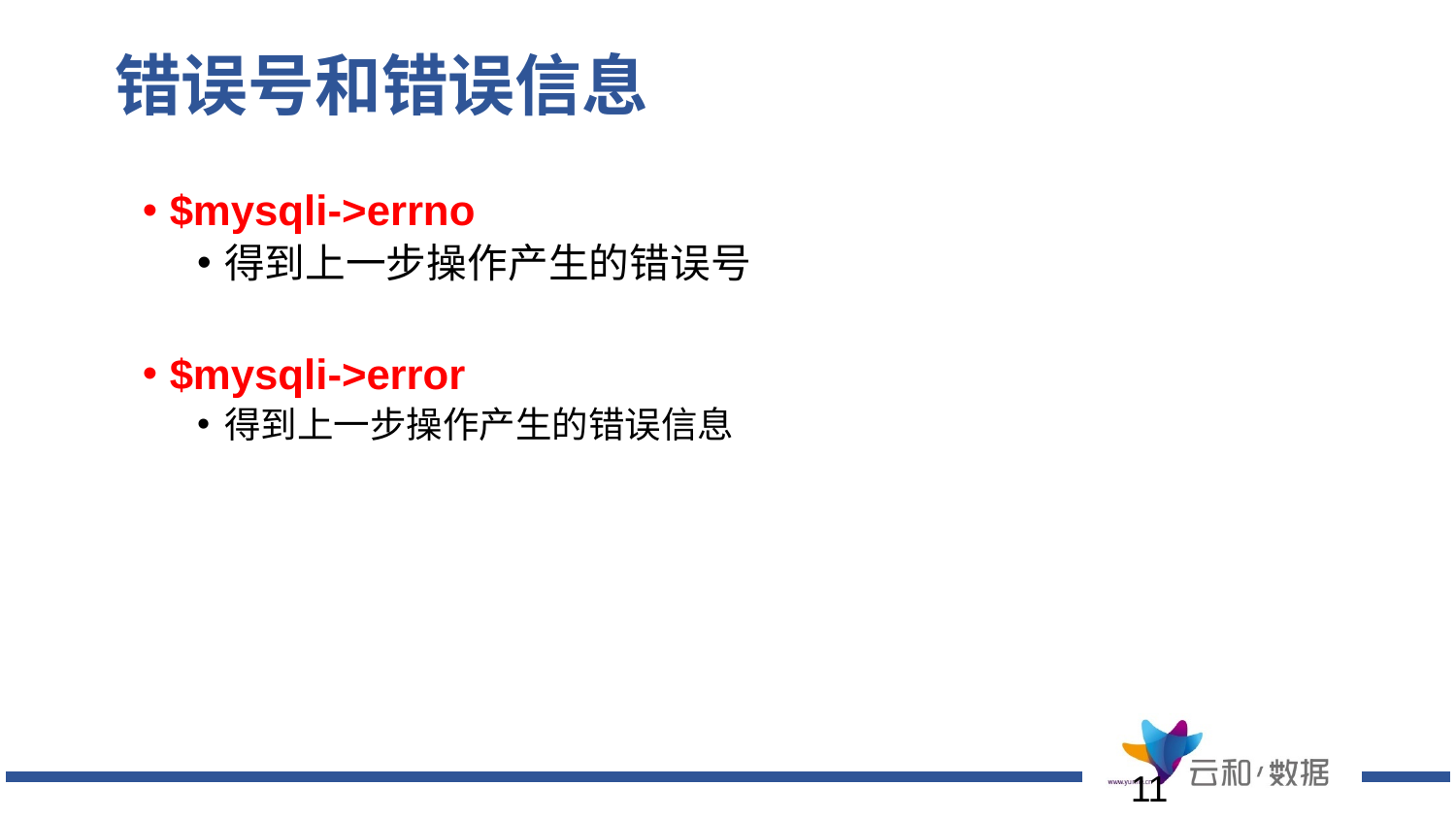

# 错误号和错误信息
$mysqli->errno
得到上一步操作产生的错误号

$mysqli->error
得到上一步操作产生的错误信息
11